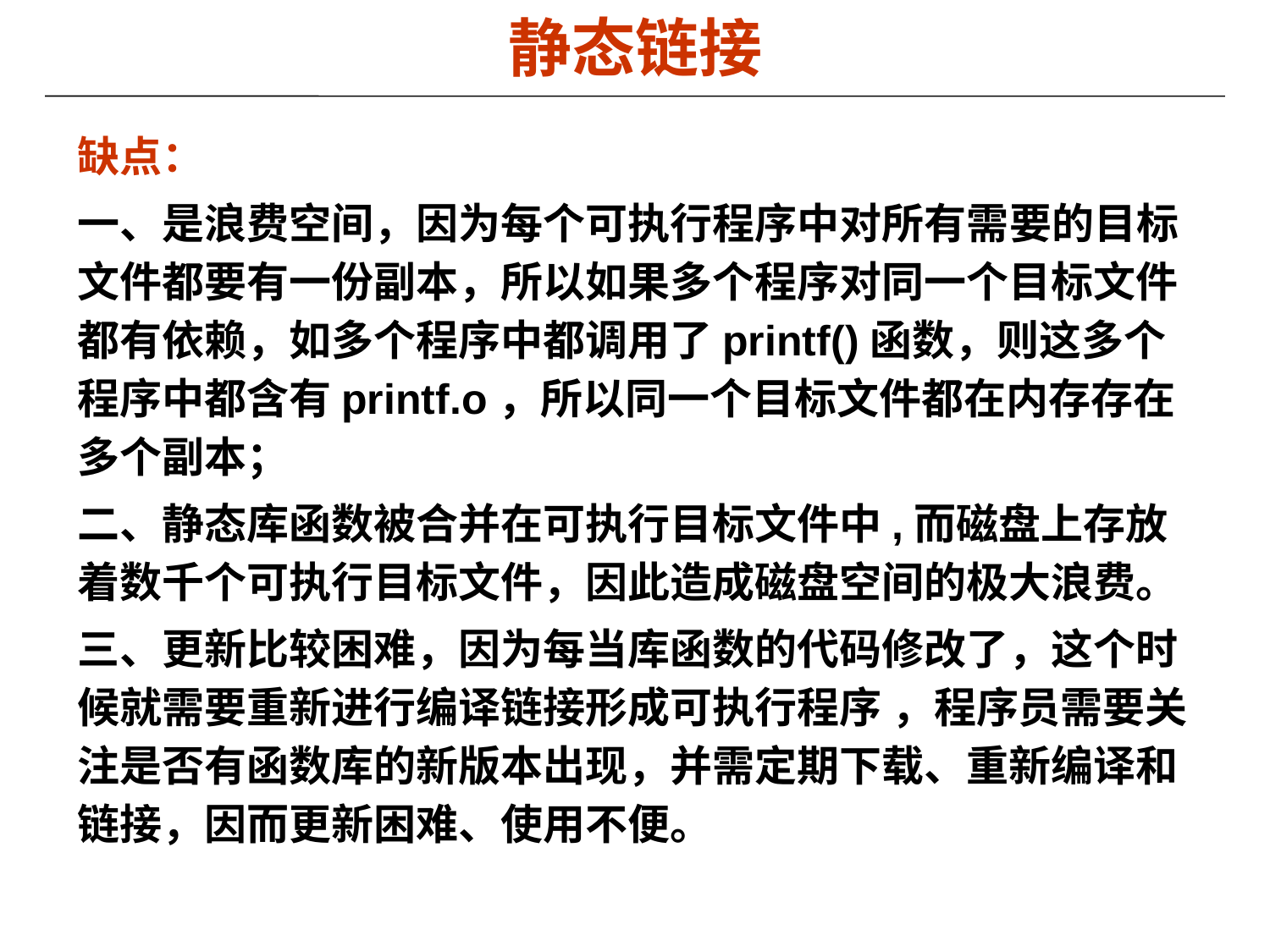

# 静态链接
缺点：
一、是浪费空间，因为每个可执行程序中对所有需要的目标文件都要有一份副本，所以如果多个程序对同一个目标文件都有依赖，如多个程序中都调用了printf()函数，则这多个程序中都含有printf.o，所以同一个目标文件都在内存存在多个副本；
二、静态库函数被合并在可执行目标文件中,而磁盘上存放着数千个可执行目标文件，因此造成磁盘空间的极大浪费。
三、更新比较困难，因为每当库函数的代码修改了，这个时候就需要重新进行编译链接形成可执行程序 ，程序员需要关注是否有函数库的新版本出现，并需定期下载、重新编译和链接，因而更新困难、使用不便。